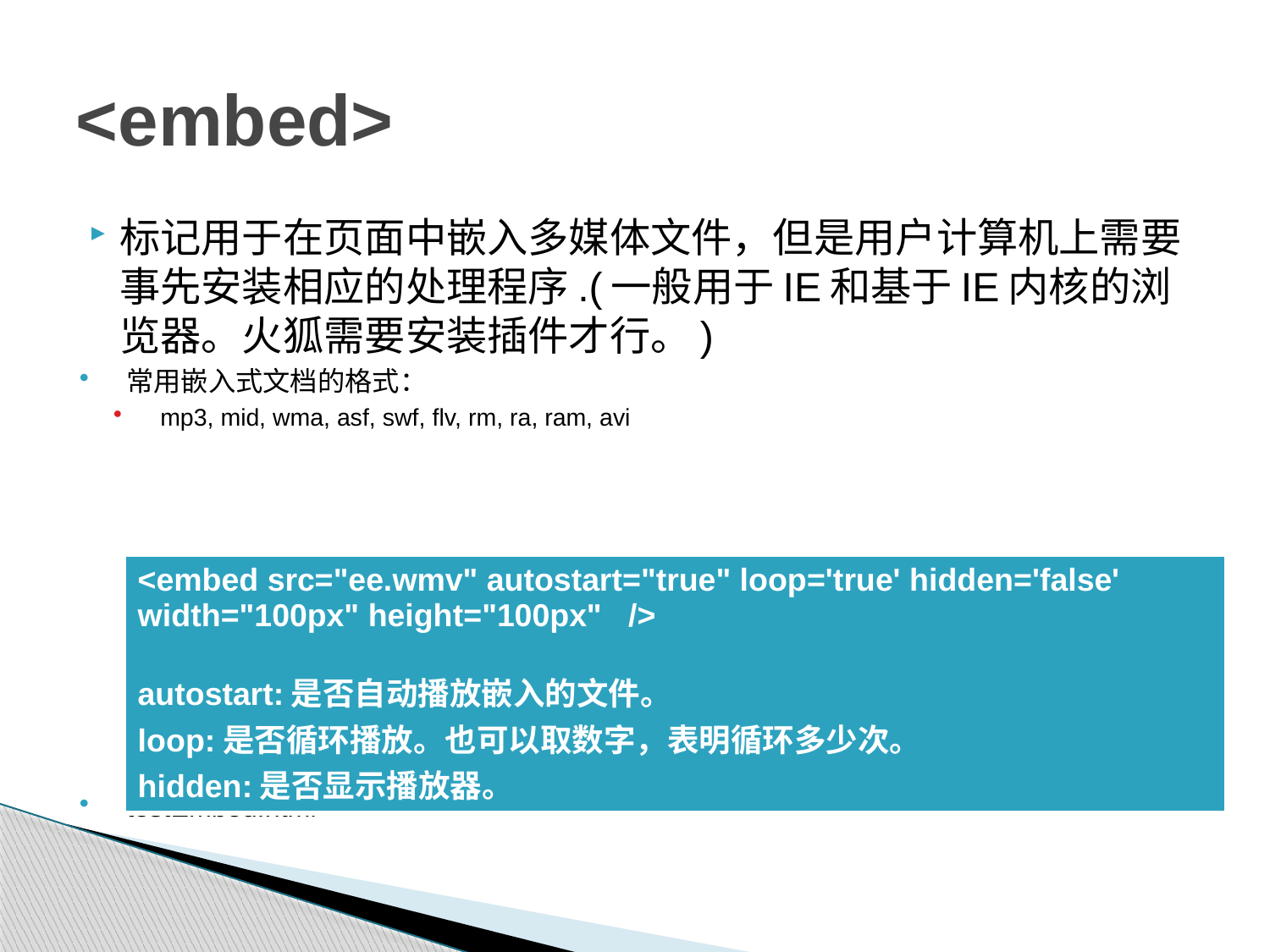

# <embed>
标记用于在页面中嵌入多媒体文件，但是用户计算机上需要事先安装相应的处理程序.(一般用于IE和基于IE内核的浏览器。火狐需要安装插件才行。)
常用嵌入式文档的格式：
mp3, mid, wma, asf, swf, flv, rm, ra, ram, avi

testEmbed.html

| <embed src="ee.wmv" autostart="true" loop='true' hidden='false' width="100px" height="100px" /> autostart:是否自动播放嵌入的文件。 loop:是否循环播放。也可以取数字，表明循环多少次。 hidden:是否显示播放器。 |
| --- |